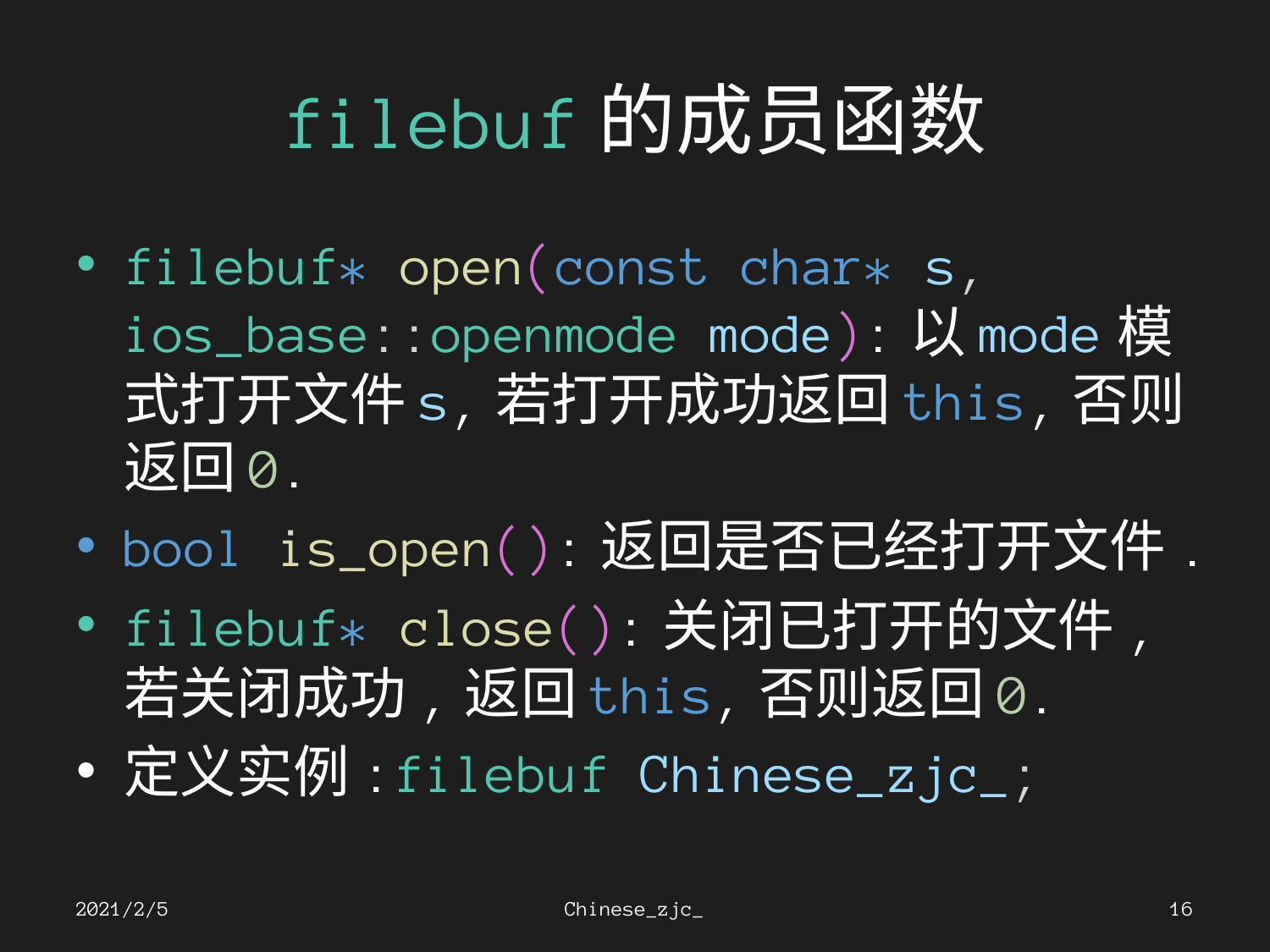

# filebuf的成员函数
filebuf* open(const char* s, ios_base::openmode mode):以mode模式打开文件s,若打开成功返回this,否则返回0.
bool is_open():返回是否已经打开文件.
filebuf* close():关闭已打开的文件,若关闭成功,返回this,否则返回0.
定义实例:filebuf Chinese_zjc_;

2021/2/5
Chinese_zjc_
16